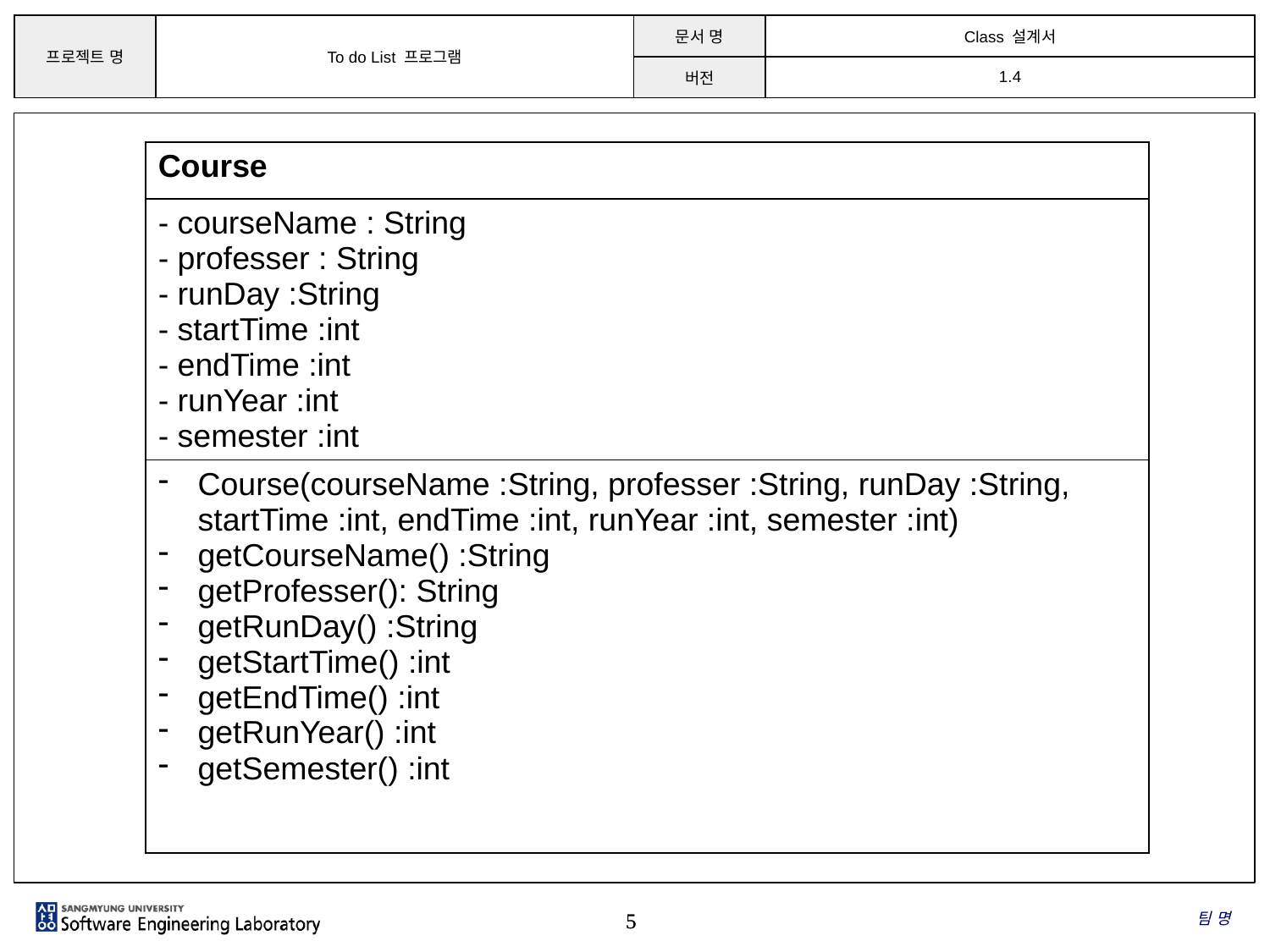

| Course |
| --- |
| - courseName : String - professer : String - runDay :String - startTime :int - endTime :int - runYear :int - semester :int |
| Course(courseName :String, professer :String, runDay :String, startTime :int, endTime :int, runYear :int, semester :int) getCourseName() :String getProfesser(): String getRunDay() :String getStartTime() :int getEndTime() :int getRunYear() :int getSemester() :int |
팀 명